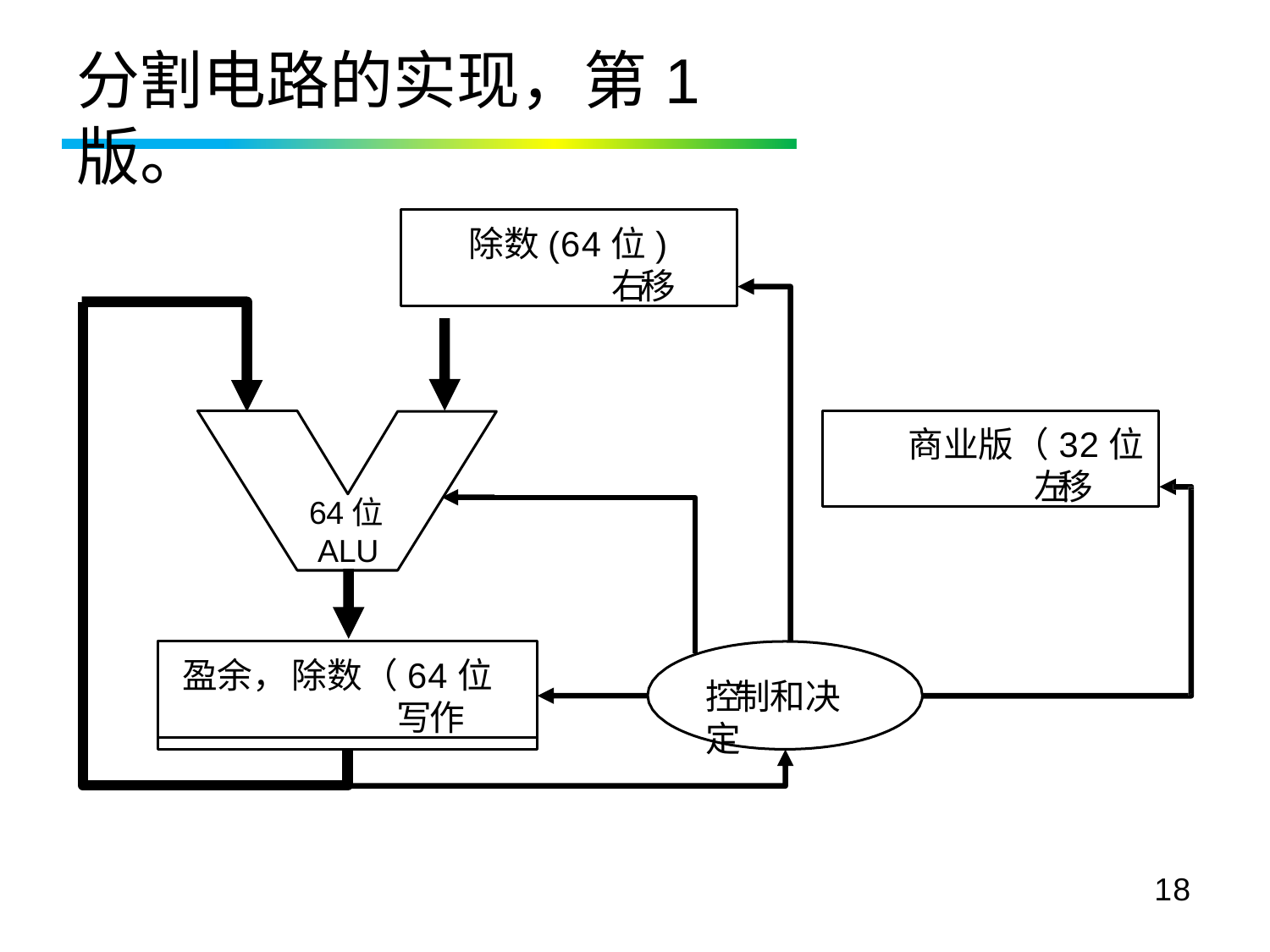

# 分割电路的实现，第1版。
除数(64位)
右移

商业版（32位
左移

64位ALU

盈余，除数（64位
写作

控制和决定
18